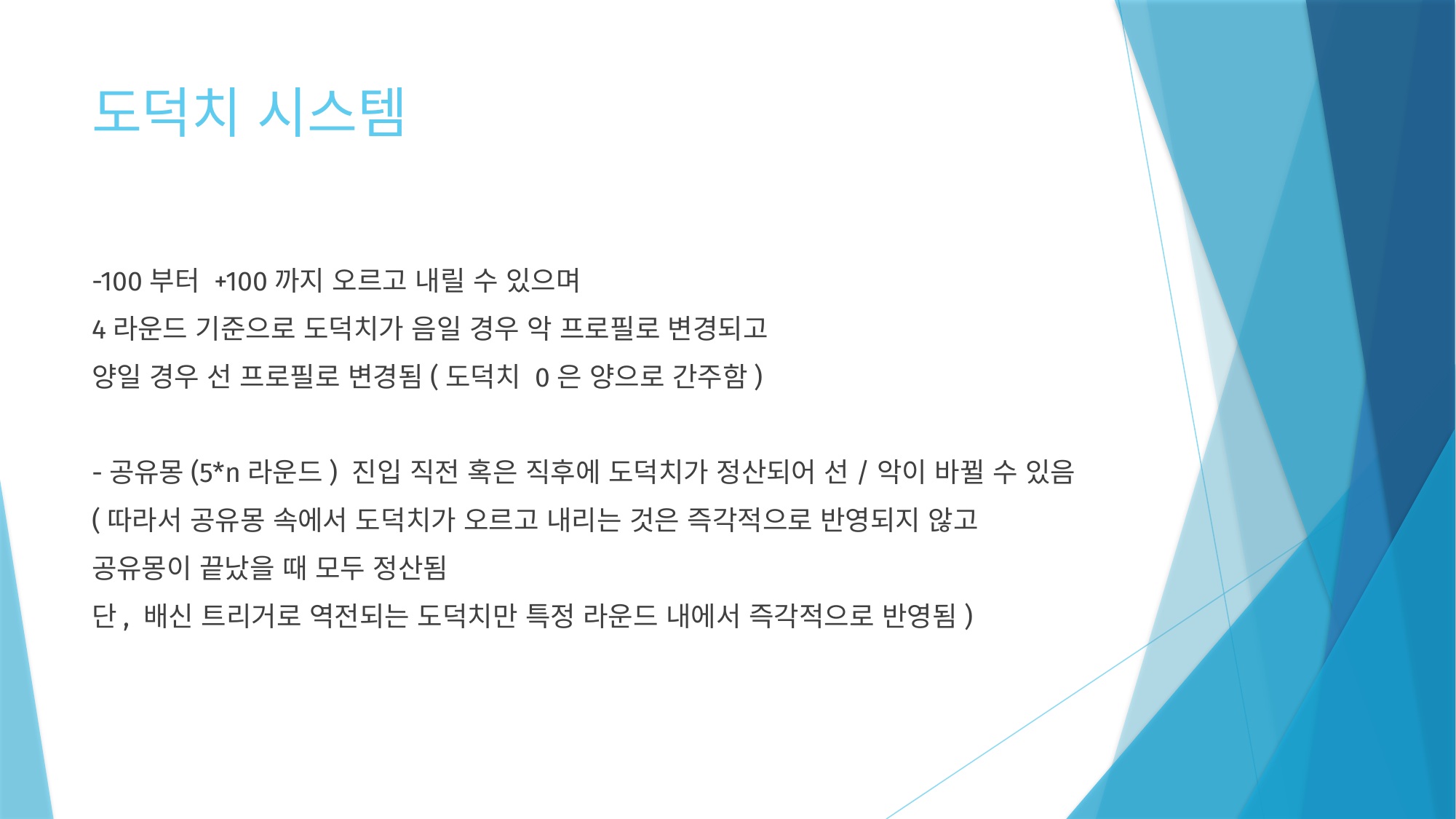

# 도덕치 시스템
-100부터 +100까지 오르고 내릴 수 있으며
4라운드 기준으로 도덕치가 음일 경우 악 프로필로 변경되고
양일 경우 선 프로필로 변경됨(도덕치 0은 양으로 간주함)

-공유몽(5*n라운드) 진입 직전 혹은 직후에 도덕치가 정산되어 선/악이 바뀔 수 있음
(따라서 공유몽 속에서 도덕치가 오르고 내리는 것은 즉각적으로 반영되지 않고
공유몽이 끝났을 때 모두 정산됨
단, 배신 트리거로 역전되는 도덕치만 특정 라운드 내에서 즉각적으로 반영됨)